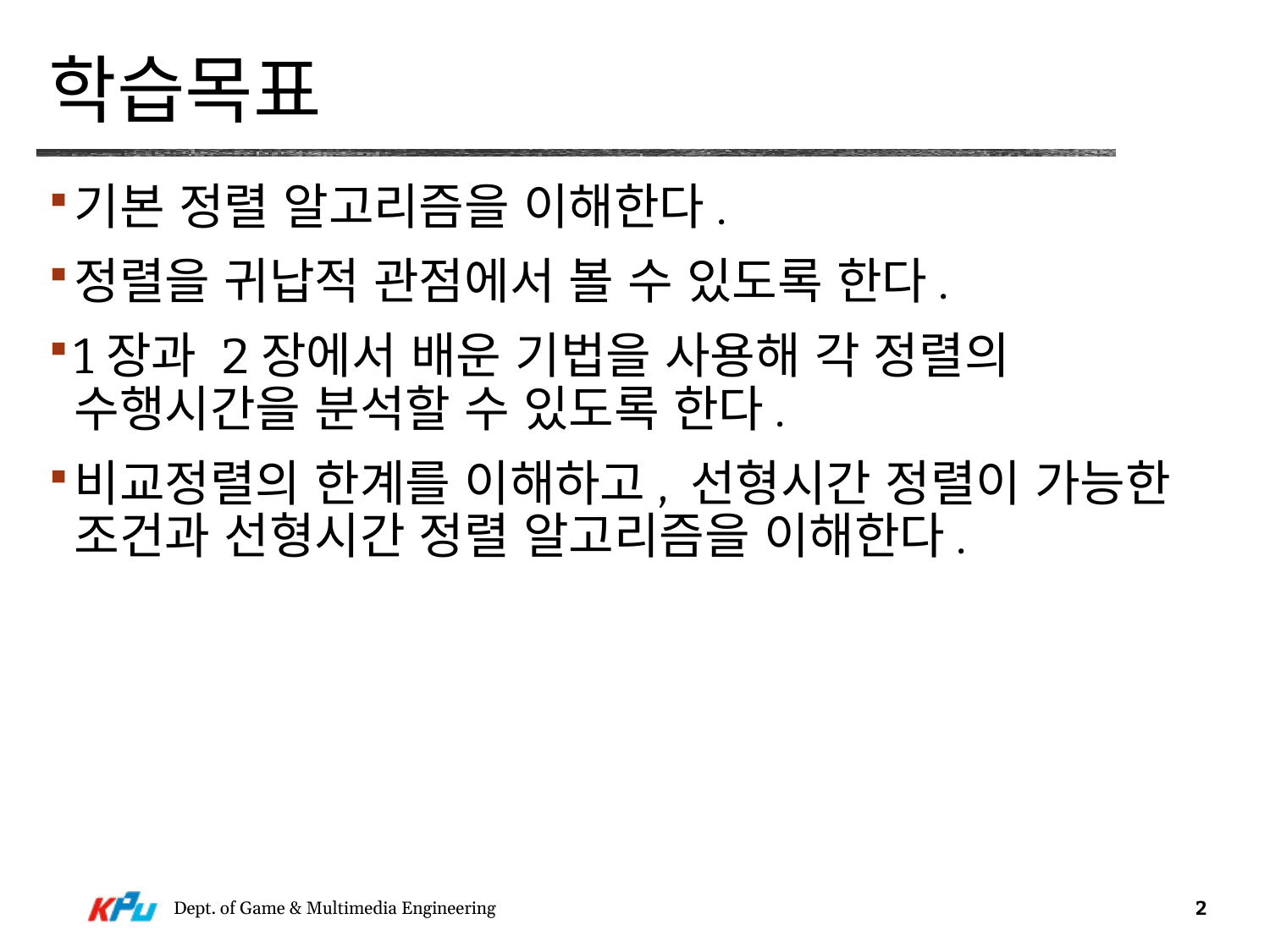

# 학습목표
기본 정렬 알고리즘을 이해한다.
정렬을 귀납적 관점에서 볼 수 있도록 한다.
1장과 2장에서 배운 기법을 사용해 각 정렬의 수행시간을 분석할 수 있도록 한다.
비교정렬의 한계를 이해하고, 선형시간 정렬이 가능한 조건과 선형시간 정렬 알고리즘을 이해한다.
Dept. of Game & Multimedia Engineering
2